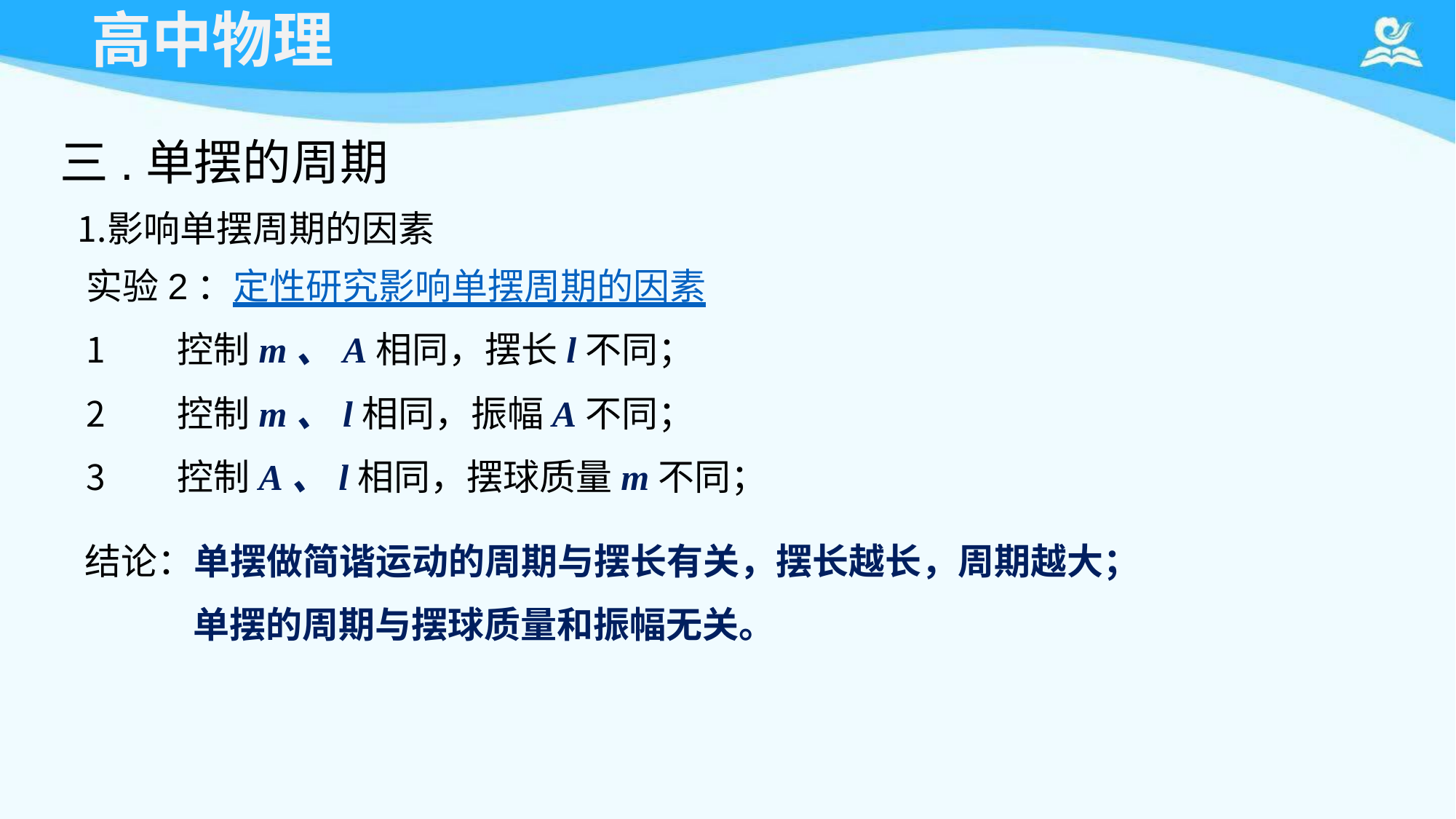

# 高中物理
三.单摆的周期
影响单摆周期的因素
实验2：定性研究影响单摆周期的因素
控制m、A相同，摆长l不同；
控制m、l相同，振幅A不同；
控制A、l相同，摆球质量m不同；
结论：单摆做简谐运动的周期与摆长有关，摆长越长，周期越大； 单摆的周期与摆球质量和振幅无关。